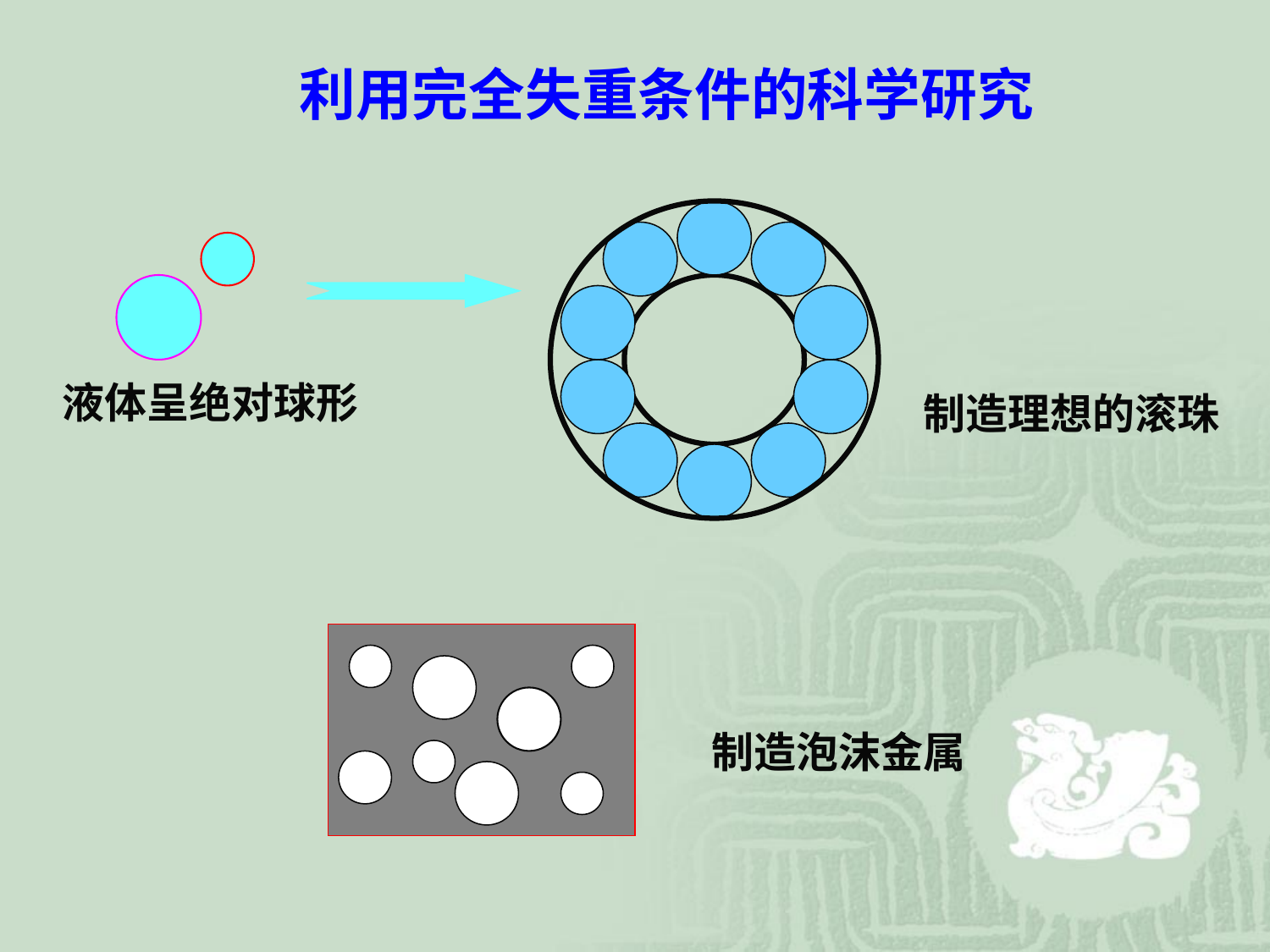

利用完全失重条件的科学研究

液体呈绝对球形
制造理想的滚珠

制造泡沫金属